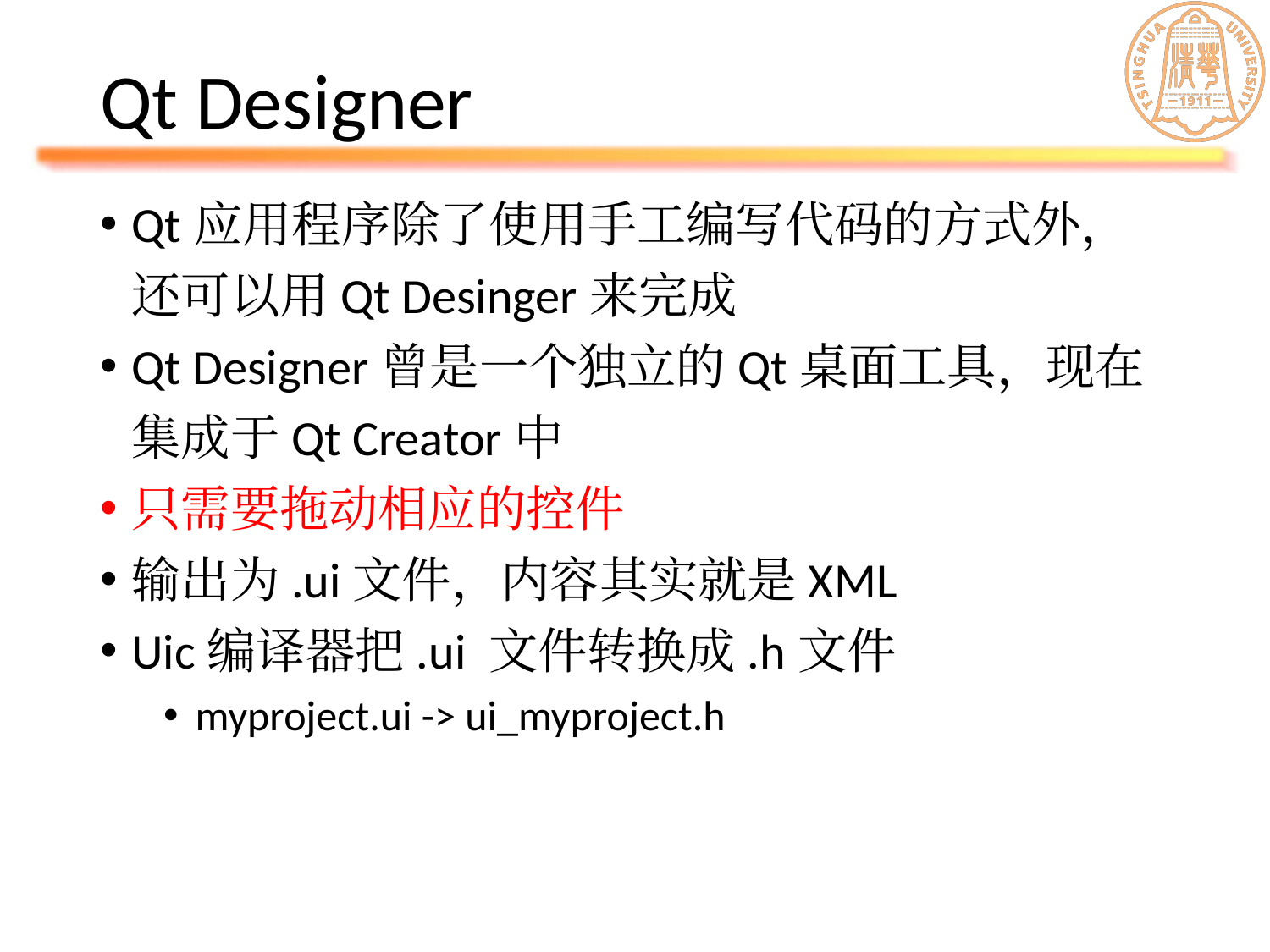

# Qt Designer
Qt应用程序除了使用手工编写代码的方式外，还可以用Qt Desinger来完成
Qt Designer曾是一个独立的Qt桌面工具，现在集成于Qt Creator中
只需要拖动相应的控件
输出为.ui文件，内容其实就是XML
Uic编译器把.ui 文件转换成.h文件
myproject.ui -> ui_myproject.h